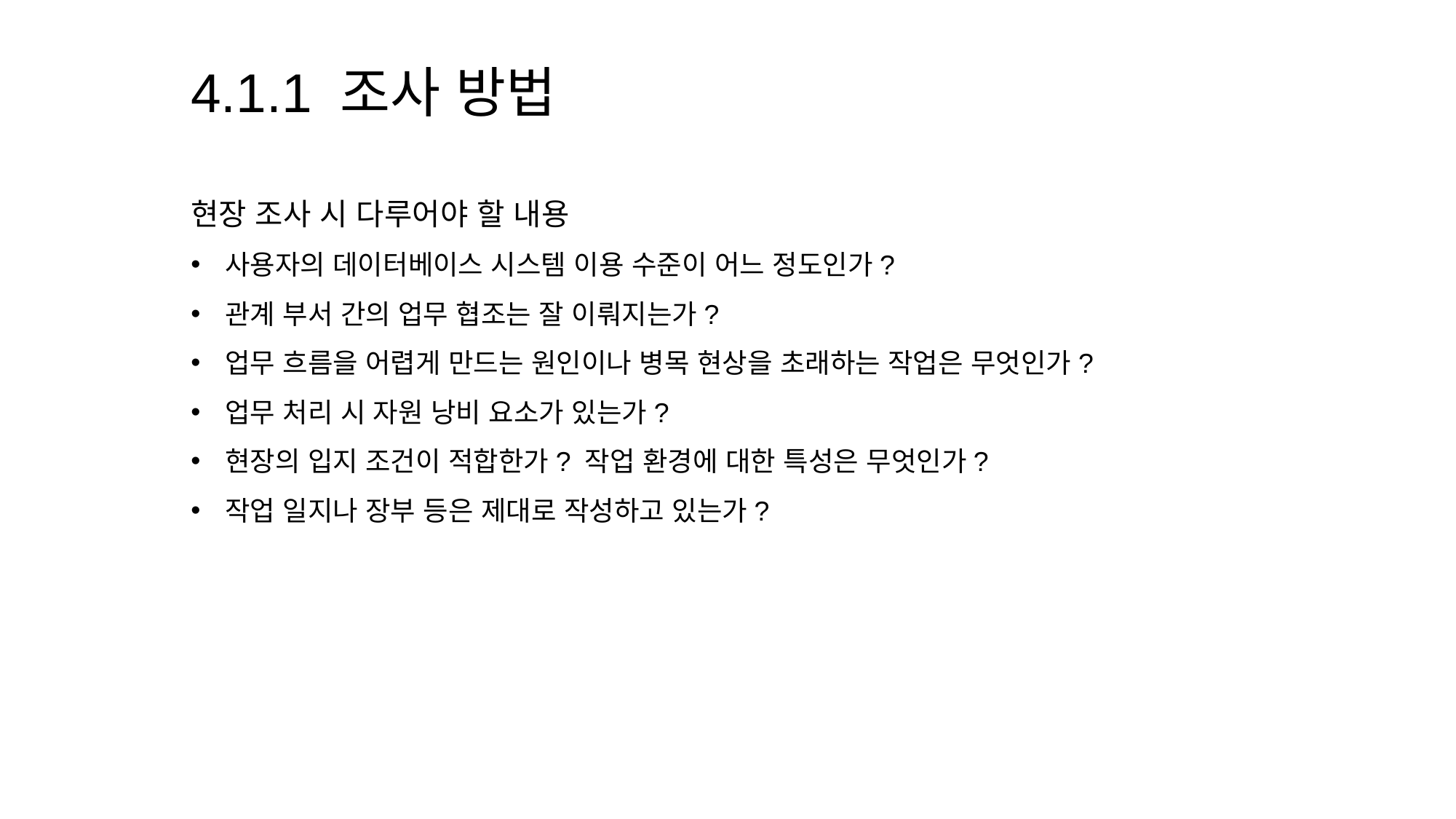

4.1.1 조사 방법
현장 조사 시 다루어야 할 내용
사용자의 데이터베이스 시스템 이용 수준이 어느 정도인가?
관계 부서 간의 업무 협조는 잘 이뤄지는가?
업무 흐름을 어렵게 만드는 원인이나 병목 현상을 초래하는 작업은 무엇인가?
업무 처리 시 자원 낭비 요소가 있는가?
현장의 입지 조건이 적합한가? 작업 환경에 대한 특성은 무엇인가?
작업 일지나 장부 등은 제대로 작성하고 있는가?